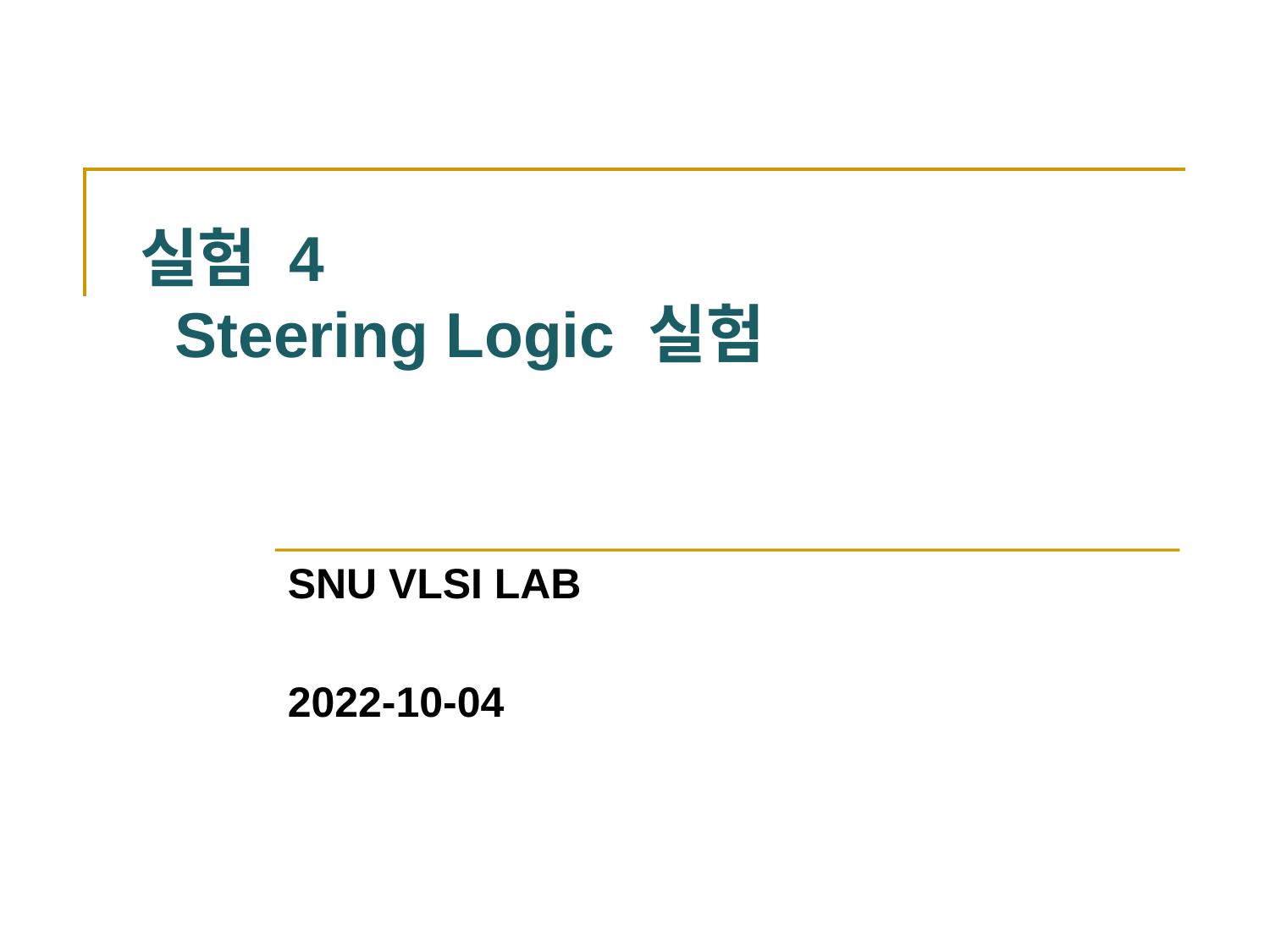

# 실험 4 Steering Logic 실험
SNU VLSI LAB

2022-10-04